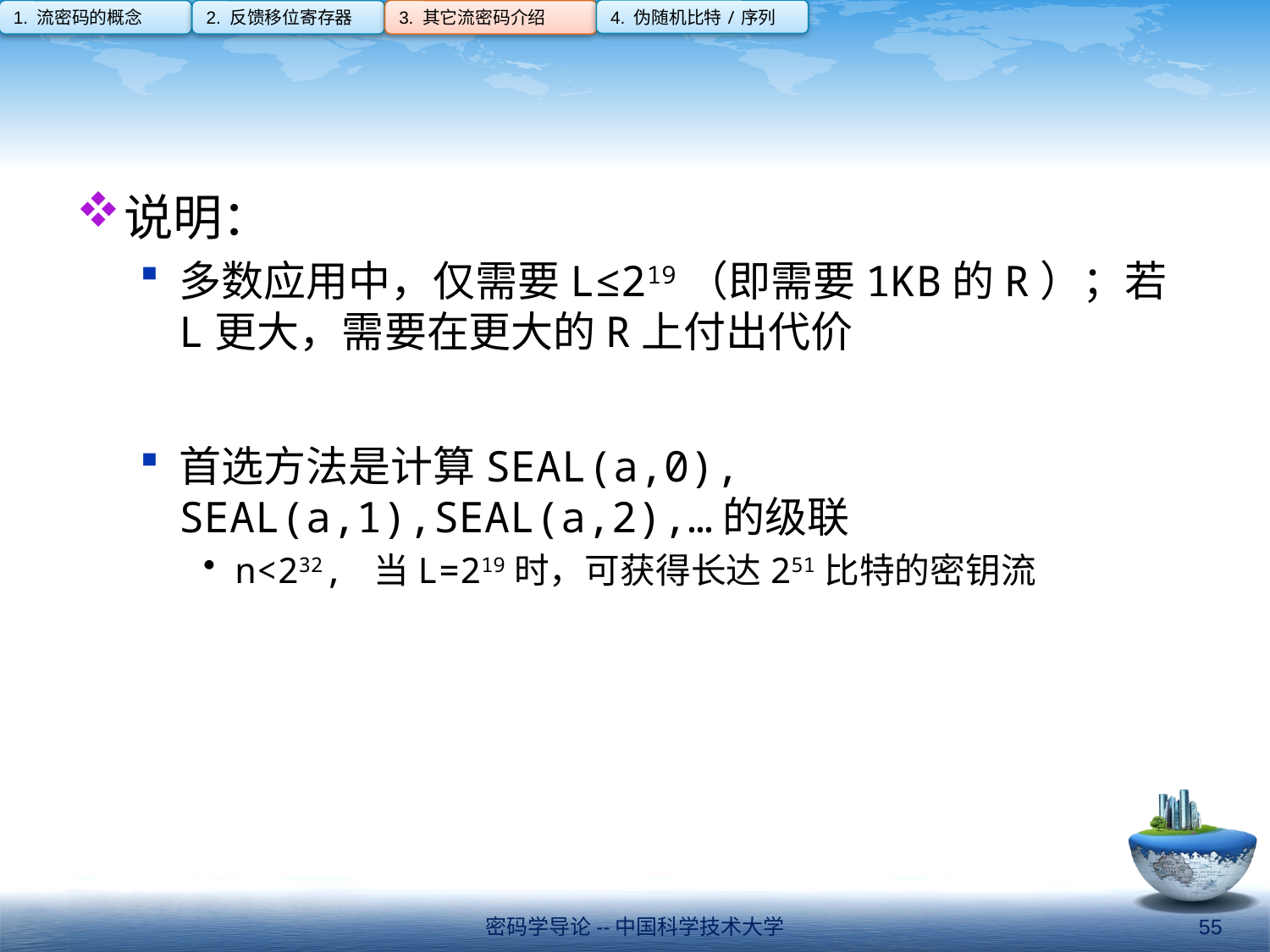

4. 伪随机比特/序列
1. 流密码的概念
2. 反馈移位寄存器
3. 其它流密码介绍
#
说明：
多数应用中，仅需要L≤219（即需要1KB的R）；若L更大，需要在更大的R上付出代价

首选方法是计算SEAL(a,0), SEAL(a,1),SEAL(a,2),…的级联
n<232, 当L=219时，可获得长达251比特的密钥流
密码学导论--中国科学技术大学
55